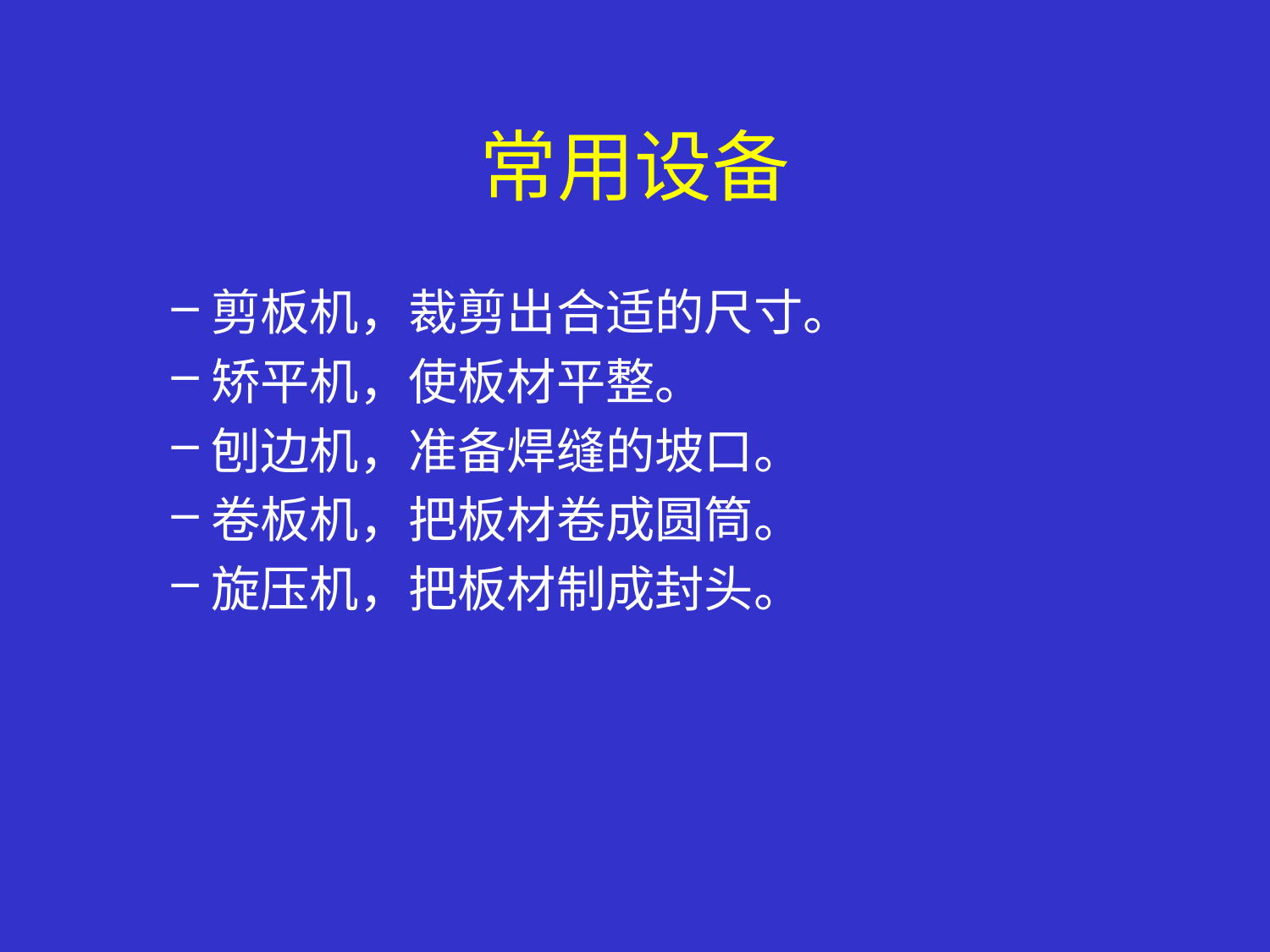

# 常用设备
剪板机，裁剪出合适的尺寸。
矫平机，使板材平整。
刨边机，准备焊缝的坡口。
卷板机，把板材卷成圆筒。
旋压机，把板材制成封头。